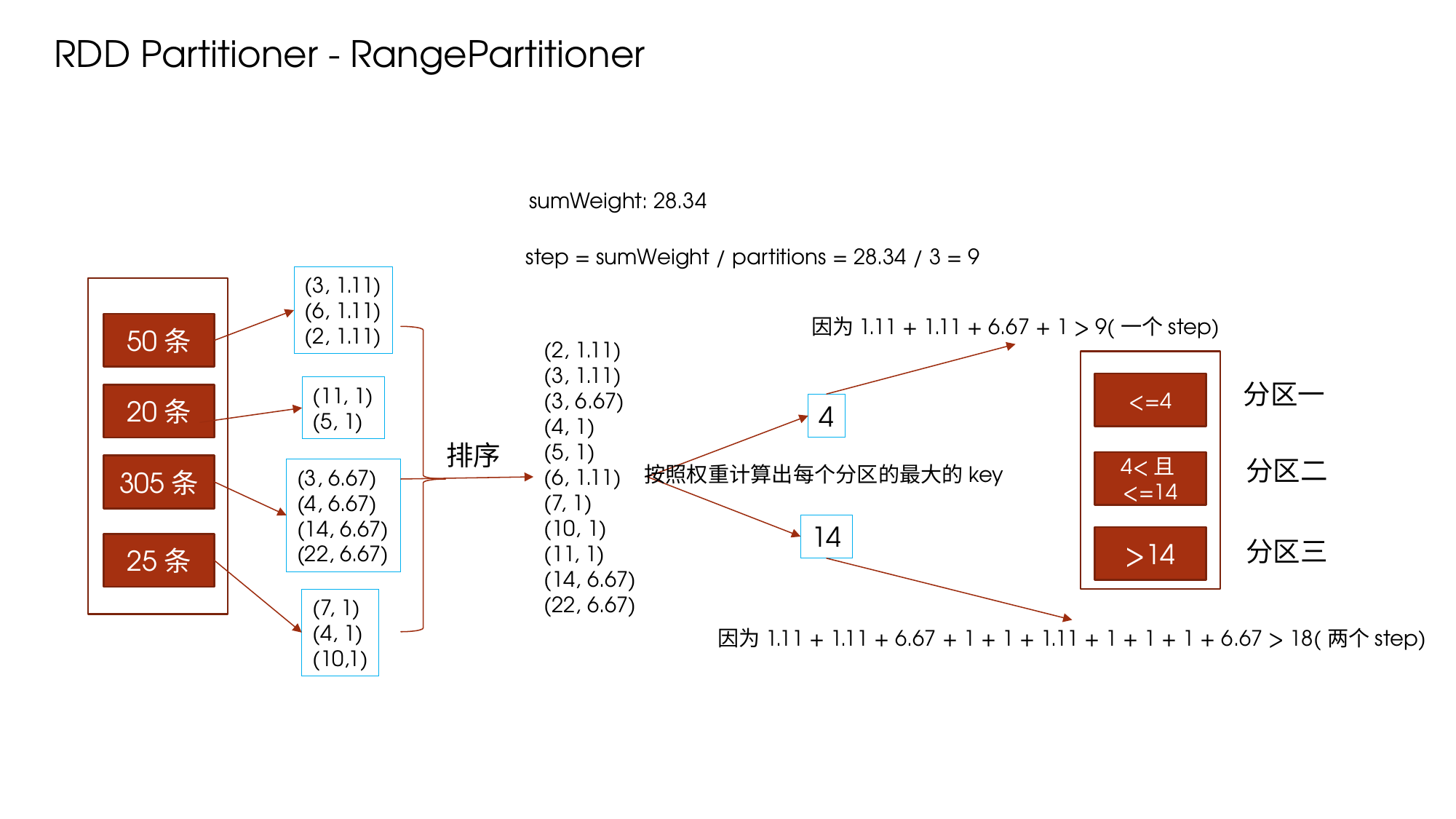

RDD Partitioner - RangePartitioner
sumWeight: 28.34
step = sumWeight / partitions = 28.34 / 3 = 9
(3, 1.11)
(6, 1.11)
(2, 1.11)

因为1.11 + 1.11 + 6.67 + 1 > 9(一个step)
50条

(2, 1.11)
(3, 1.11)
(3, 6.67)
(4, 1)
(5, 1)
(6, 1.11)
(7, 1)
(10, 1)
(11, 1)
(14, 6.67)
(22, 6.67)

分区一
<=4
(11, 1)
(5, 1)
20条
4
排序
分区二
4<且<=14
305条
按照权重计算出每个分区的最大的key
(3, 6.67)
(4, 6.67)
(14, 6.67)
(22, 6.67)
14
>14
分区三
25条
(7, 1)
(4, 1)
(10,1)
因为1.11 + 1.11 + 6.67 + 1 + 1 + 1.11 + 1 + 1 + 1 + 6.67 > 18(两个step)